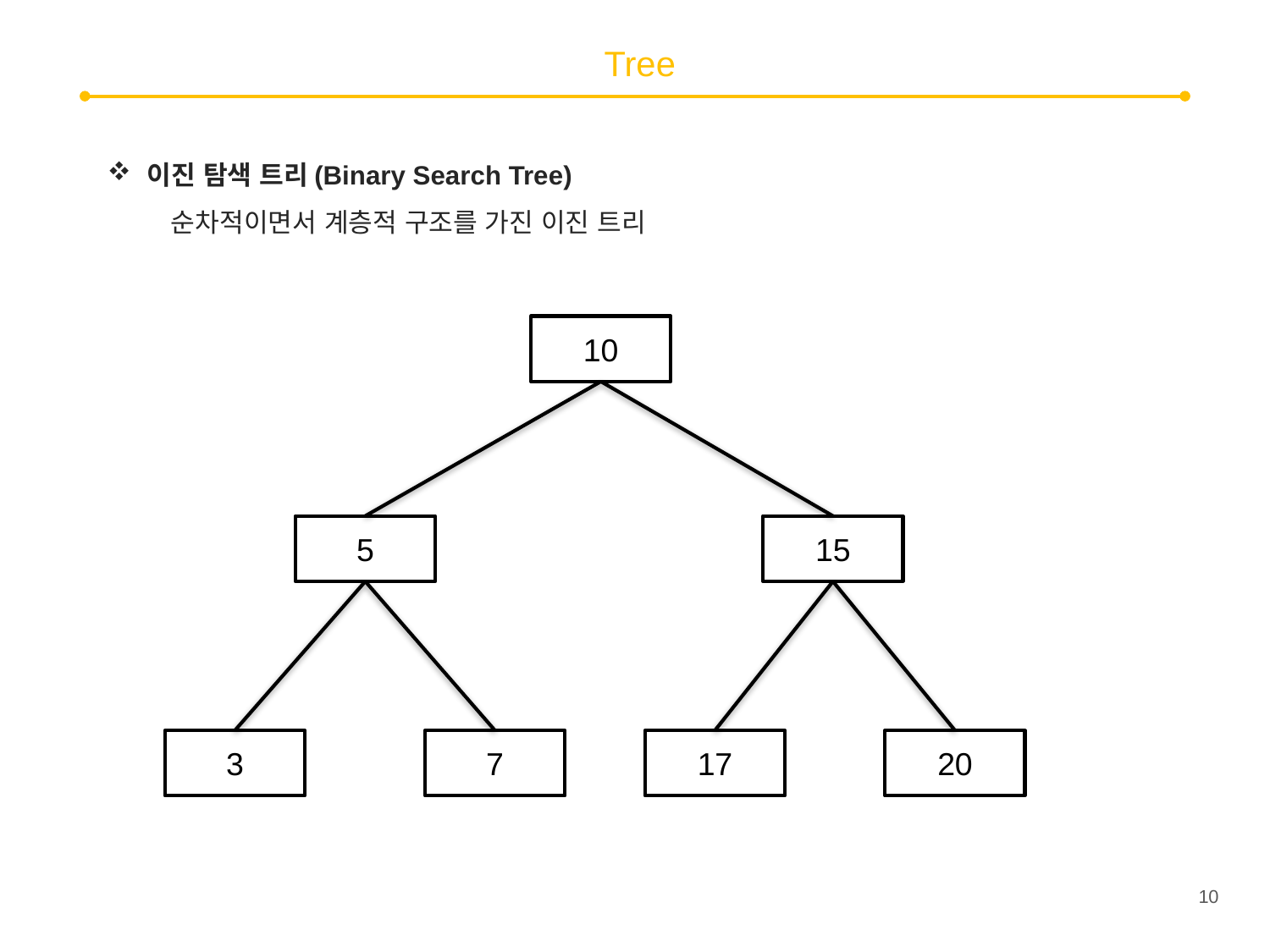

# Tree
이진 탐색 트리(Binary Search Tree)
순차적이면서 계층적 구조를 가진 이진 트리
10
5
15
3
7
17
20